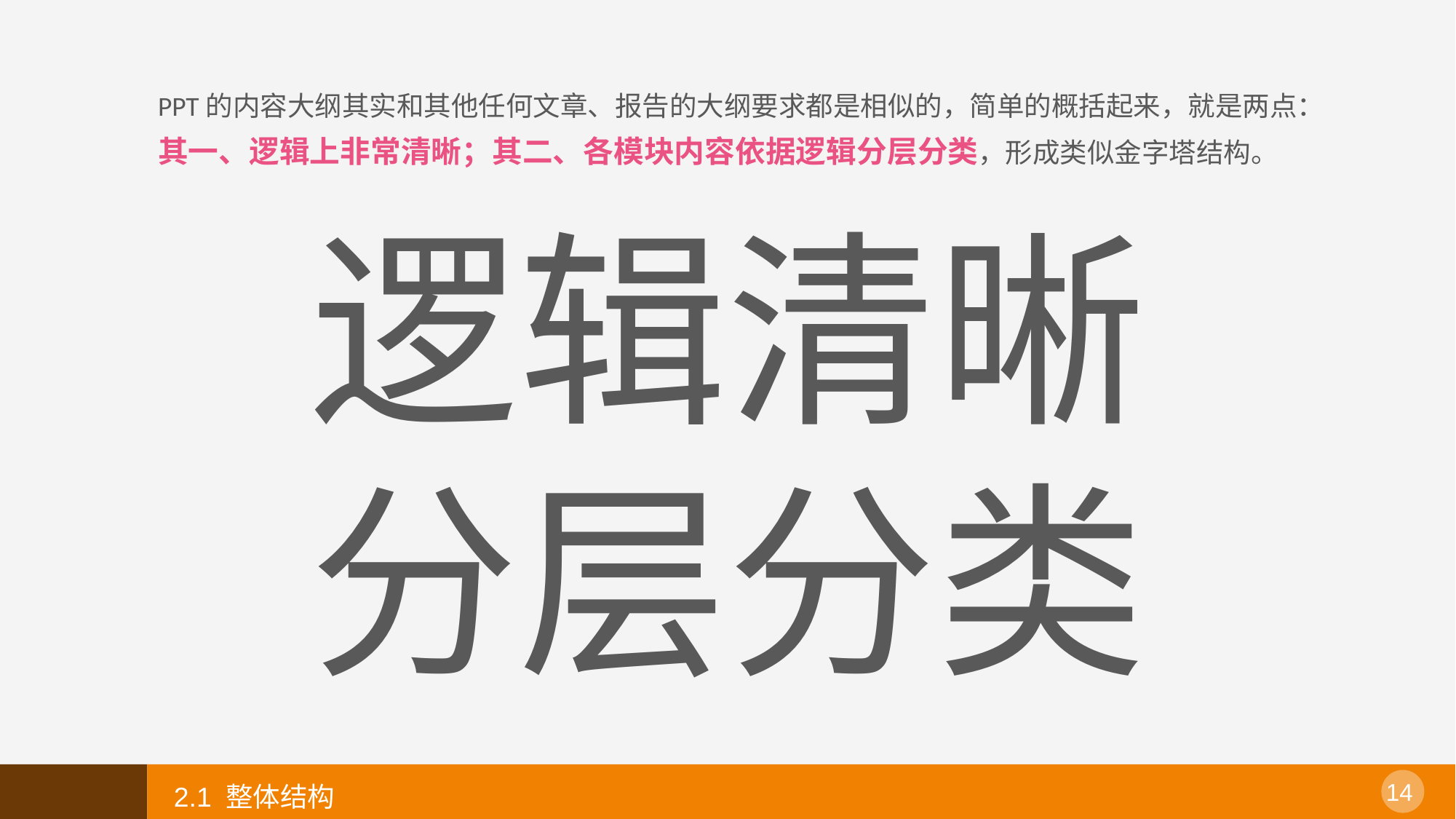

PPT的内容大纲其实和其他任何文章、报告的大纲要求都是相似的，简单的概括起来，就是两点：
其一、逻辑上非常清晰；其二、各模块内容依据逻辑分层分类，形成类似金字塔结构。
逻辑清晰
分层分类
2.1 整体结构